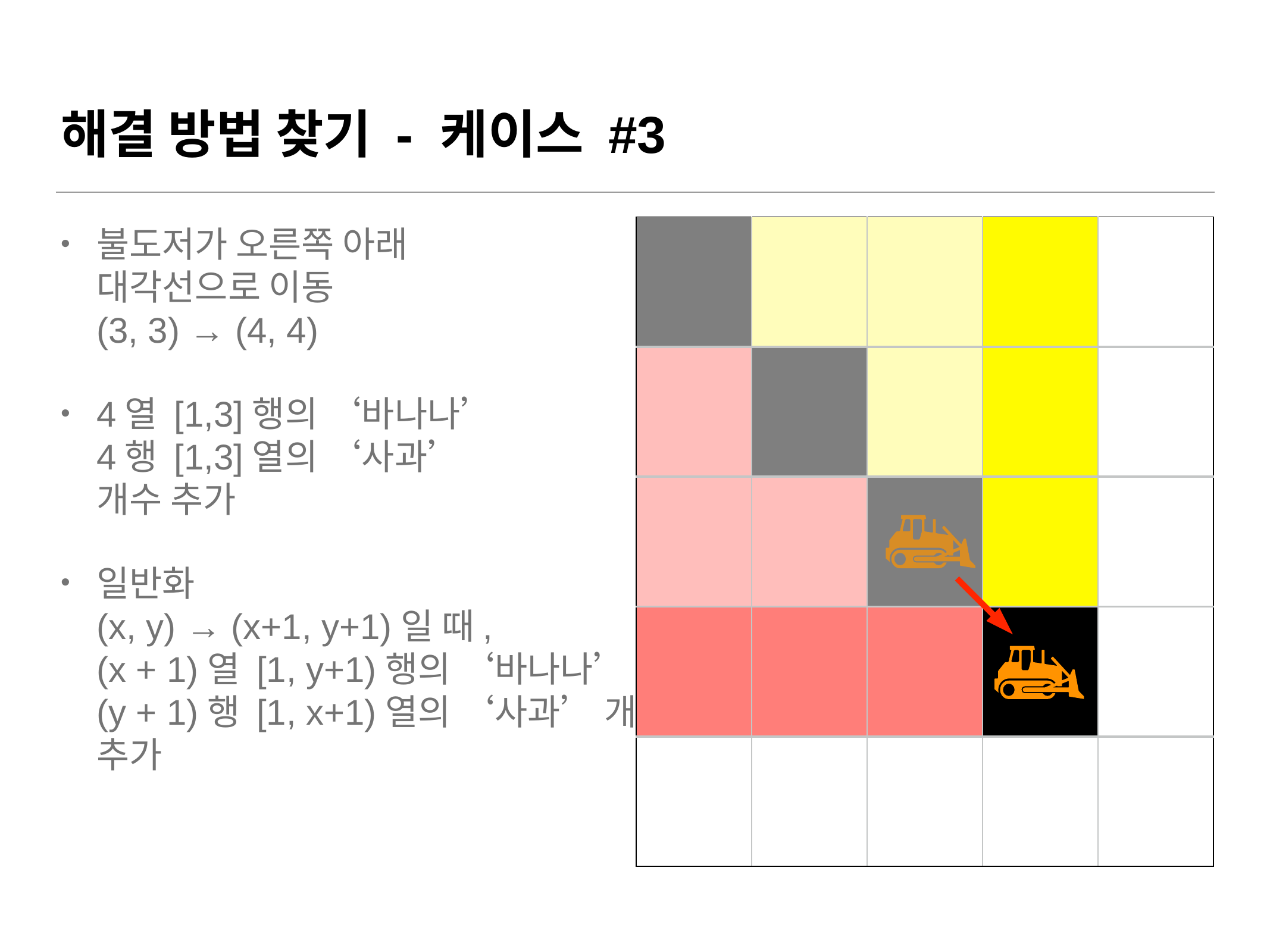

# 해결 방법 찾기 - 케이스 #3
불도저가 오른쪽 아래
대각선으로 이동
(3, 3) → (4, 4)
4열 [1,3]행의 ‘바나나’
4행 [1,3]열의 ‘사과’
개수 추가
일반화
(x, y) → (x+1, y+1)일 때,
(x + 1)열 [1, y+1)행의 ‘바나나’ 개수
(y + 1)행 [1, x+1)열의 ‘사과’ 개수
추가
|  |  |  |  |  |
| --- | --- | --- | --- | --- |
|  |  |  |  |  |
|  |  |  |  |  |
|  |  |  |  |  |
|  |  |  |  |  |